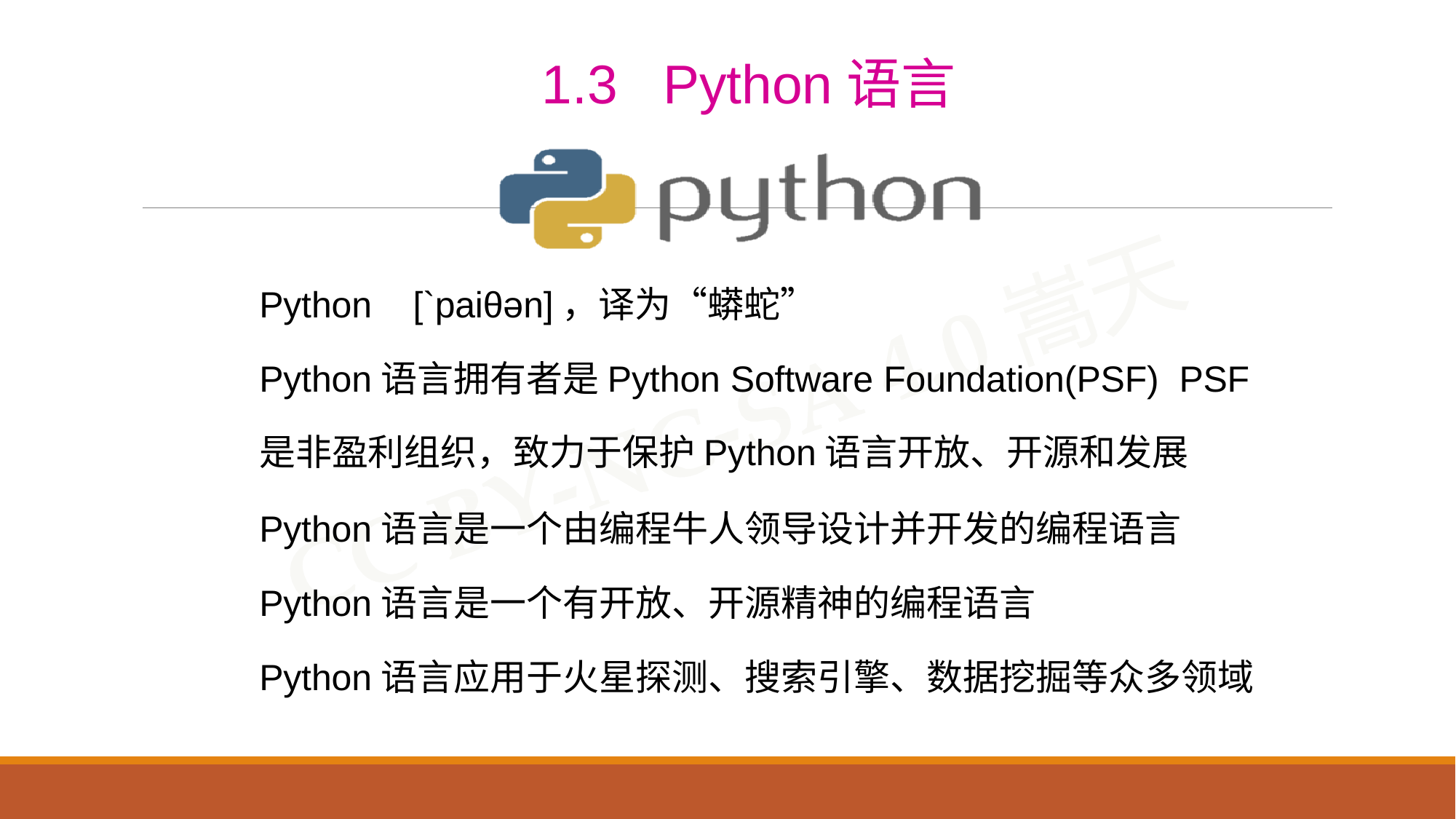

1.3   Python语言

Python	[`paiθən]，译为“蟒蛇”
Python语言拥有者是Python Software Foundation(PSF)  PSF是非盈利组织，致力于保护Python语言开放、开源和发展

Python语言是一个由编程牛人领导设计并开发的编程语言
Python语言是一个有开放、开源精神的编程语言
Python语言应用于火星探测、搜索引擎、数据挖掘等众多领域